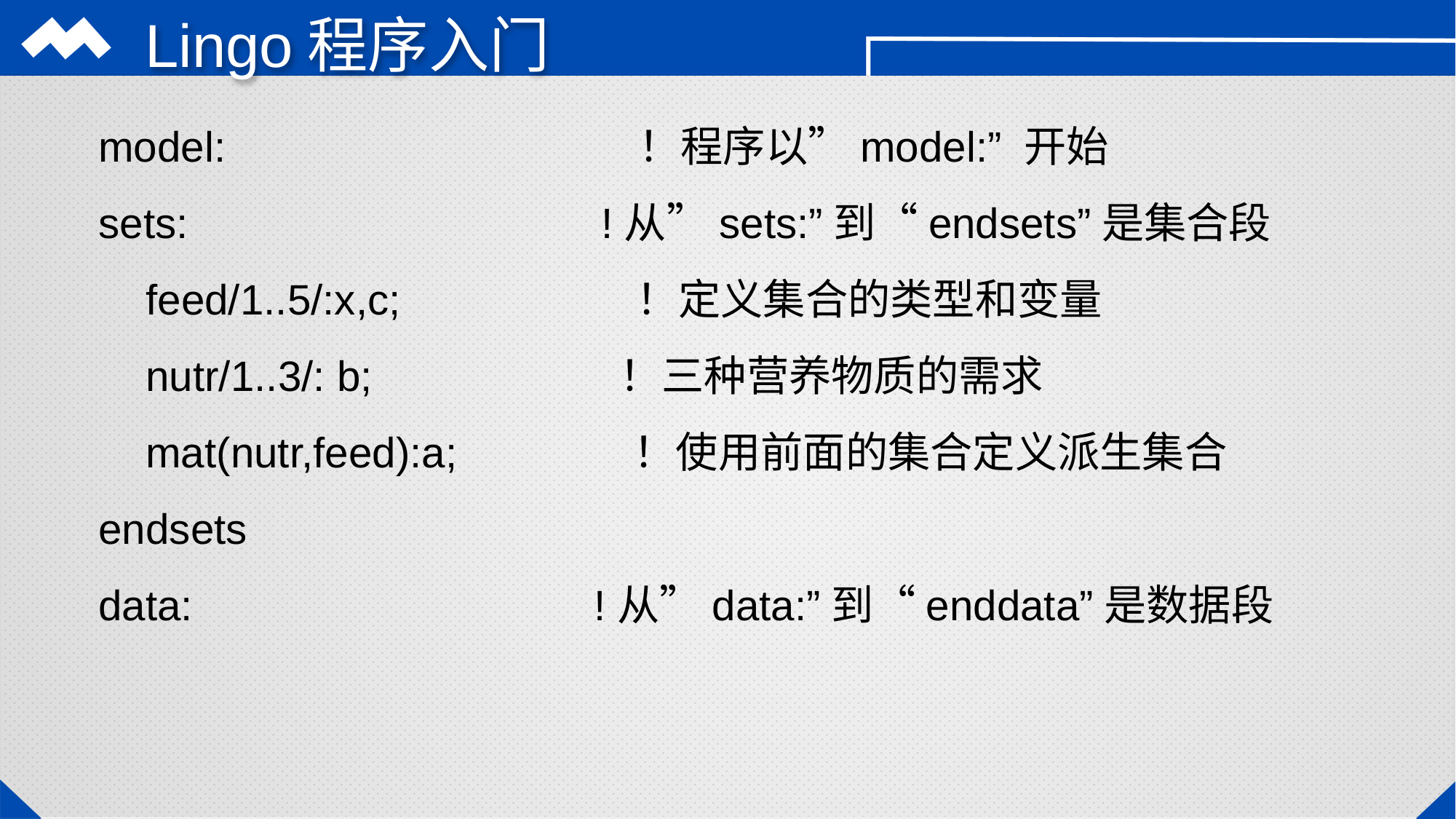

Lingo程序入门
model:                                  ！程序以”model:” 开始
sets:                                   !从”sets:”到“endsets”是集合段
    feed/1..5/:x,c;                   ！定义集合的类型和变量
    nutr/1..3/: b;                    ！三种营养物质的需求
    mat(nutr,feed):a;              ！使用前面的集合定义派生集合
endsets
data:                                  !从”data:”到“enddata”是数据段